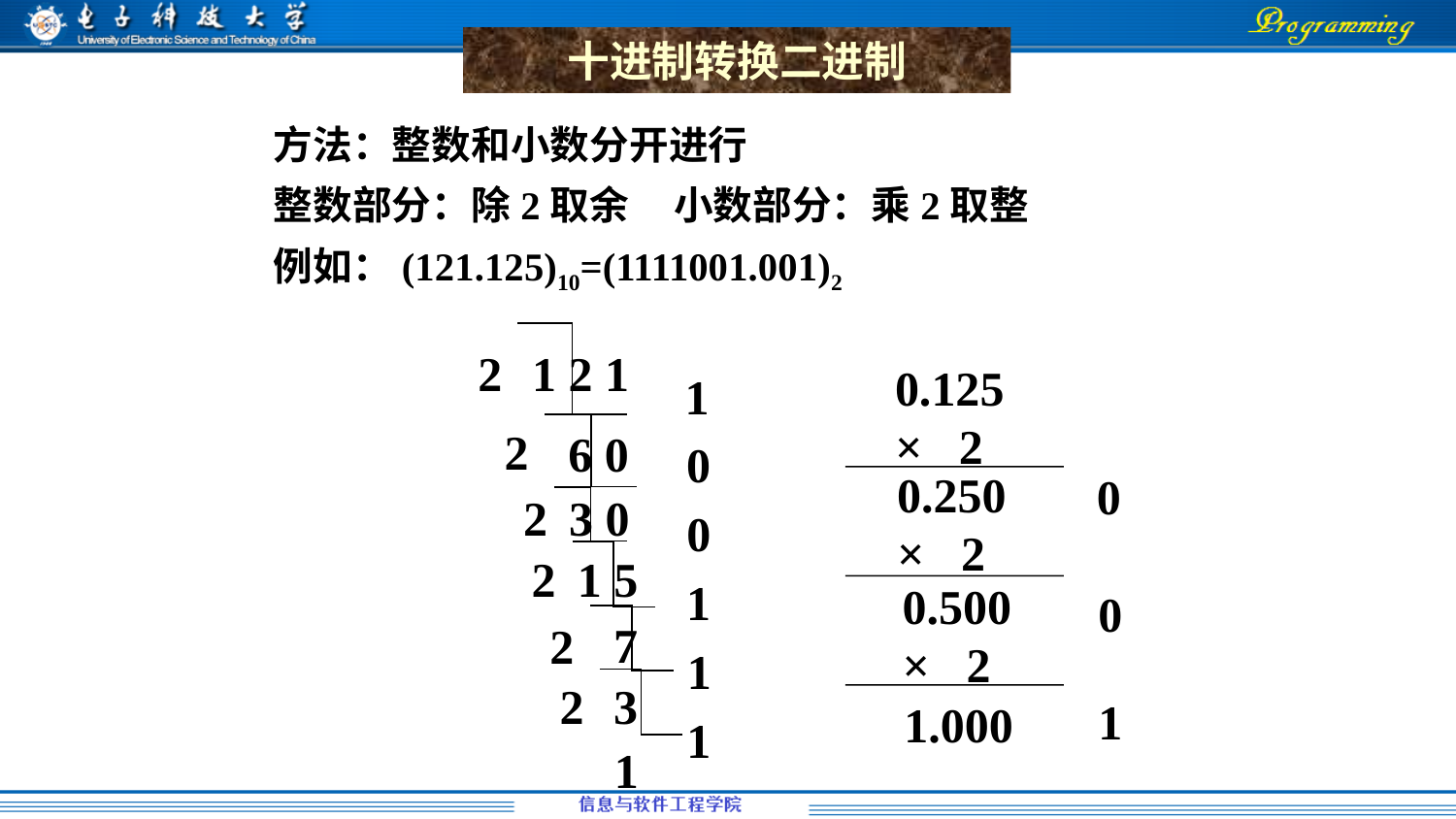

十进制转换二进制
方法：整数和小数分开进行
整数部分：除2取余     小数部分：乘2取整
例如：(121.125)10=(1111001.001)2
2
1 2 1
1
2
6 0
3 0
2
0
2
1 5
1
7
2
1
2
3
1
1
0
0.125
×   2

0

0.500
×   2

0
1

1.000
0.250
×   2